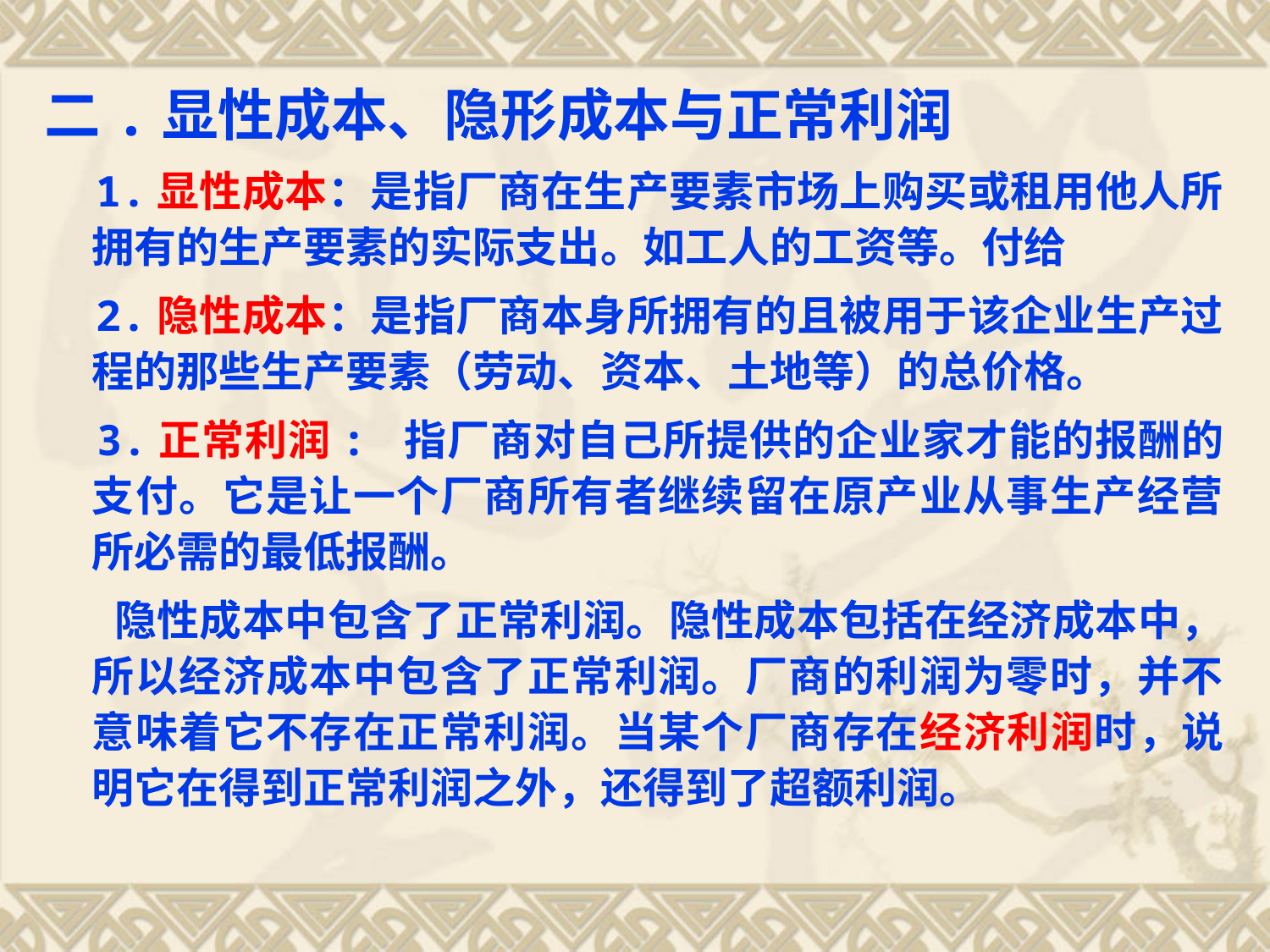

二.显性成本、隐形成本与正常利润
  1.显性成本：是指厂商在生产要素市场上购买或租用他人所拥有的生产要素的实际支出。如工人的工资等。付给
  2.隐性成本：是指厂商本身所拥有的且被用于该企业生产过程的那些生产要素（劳动、资本、土地等）的总价格。
  3.正常利润: 指厂商对自己所提供的企业家才能的报酬的支付。它是让一个厂商所有者继续留在原产业从事生产经营所必需的最低报酬。
      隐性成本中包含了正常利润。隐性成本包括在经济成本中，所以经济成本中包含了正常利润。厂商的利润为零时，并不意味着它不存在正常利润。当某个厂商存在经济利润时，说明它在得到正常利润之外，还得到了超额利润。